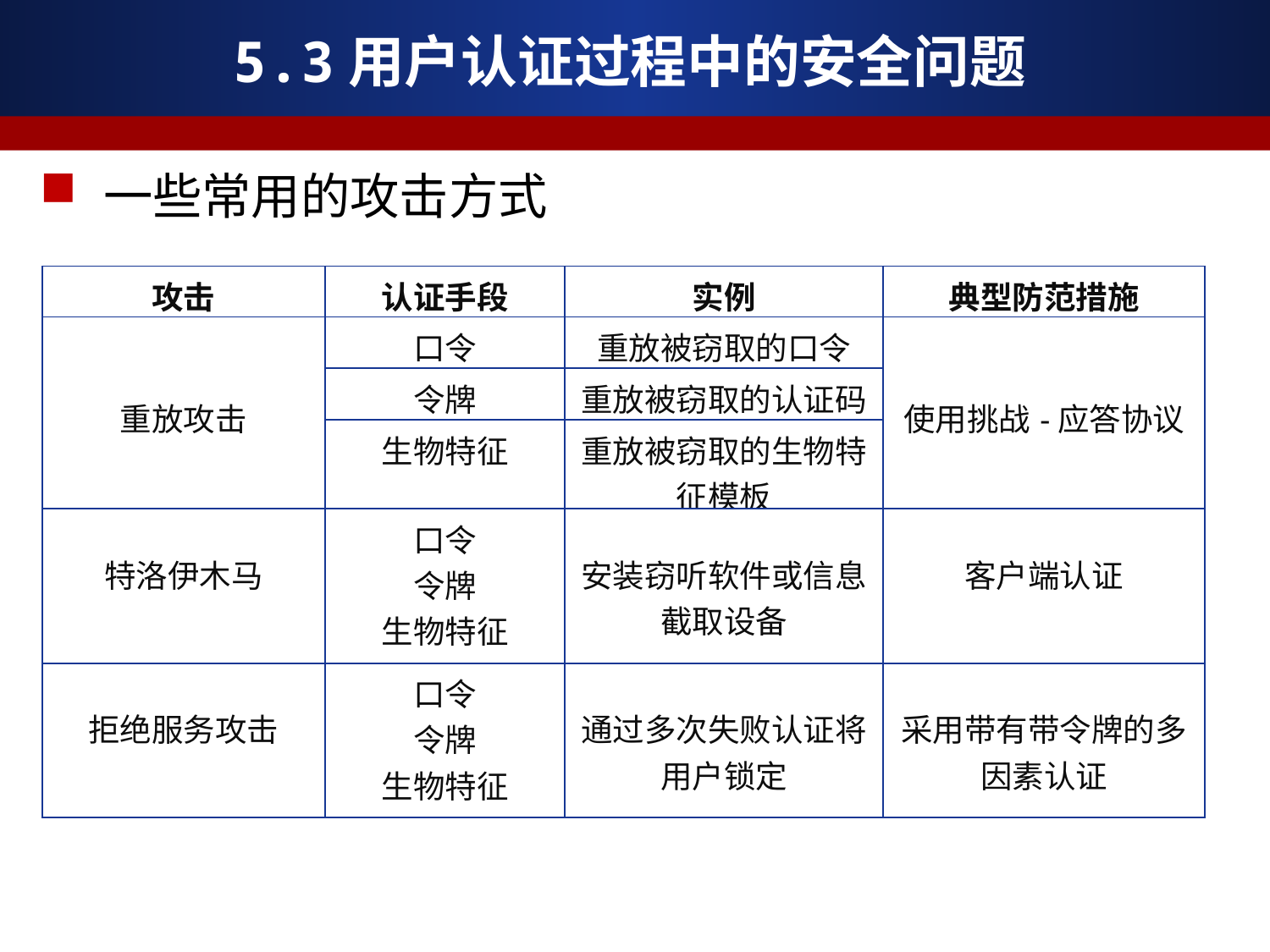

# 5.3用户认证过程中的安全问题
一些常用的攻击方式
| 攻击 | 认证手段 | 实例 | 典型防范措施 |
| --- | --- | --- | --- |
| 重放攻击 | 口令 | 重放被窃取的口令 | 使用挑战-应答协议 |
|  | 令牌 | 重放被窃取的认证码 |  |
|  | 生物特征 | 重放被窃取的生物特征模板 |  |
| 特洛伊木马 | 口令 令牌 生物特征 | 安装窃听软件或信息截取设备 | 客户端认证 |
| 拒绝服务攻击 | 口令 令牌 生物特征 | 通过多次失败认证将用户锁定 | 采用带有带令牌的多因素认证 |